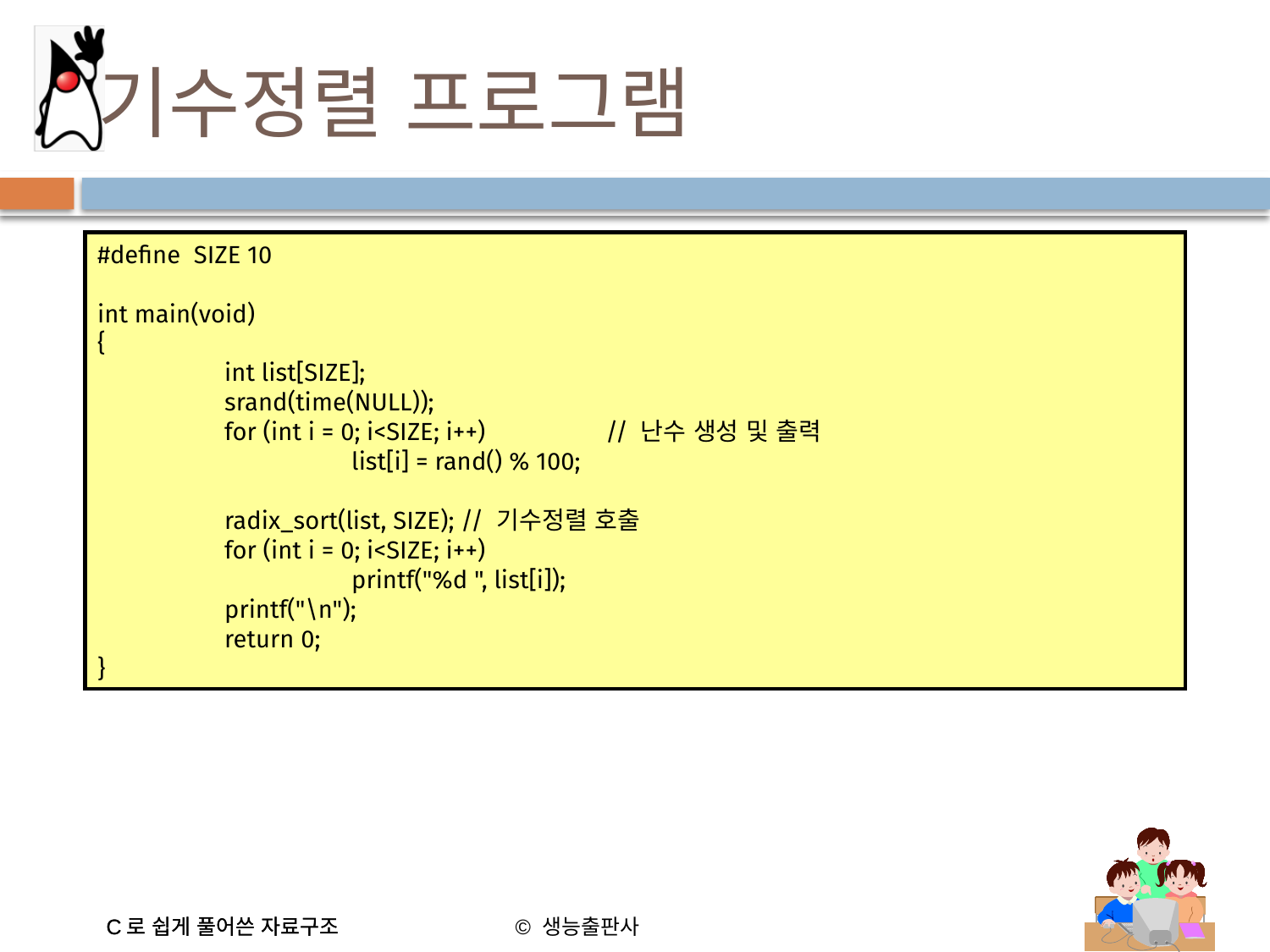

# 기수정렬 프로그램
#define  SIZE 10

int main(void)
{
	int list[SIZE];
	srand(time(NULL));
	for (int i = 0; i<SIZE; i++)      	// 난수 생성 및 출력
		list[i] = rand() % 100;

	radix_sort(list, SIZE); // 기수정렬 호출
	for (int i = 0; i<SIZE; i++)
		printf("%d ", list[i]);
	printf("\n");
	return 0;
}